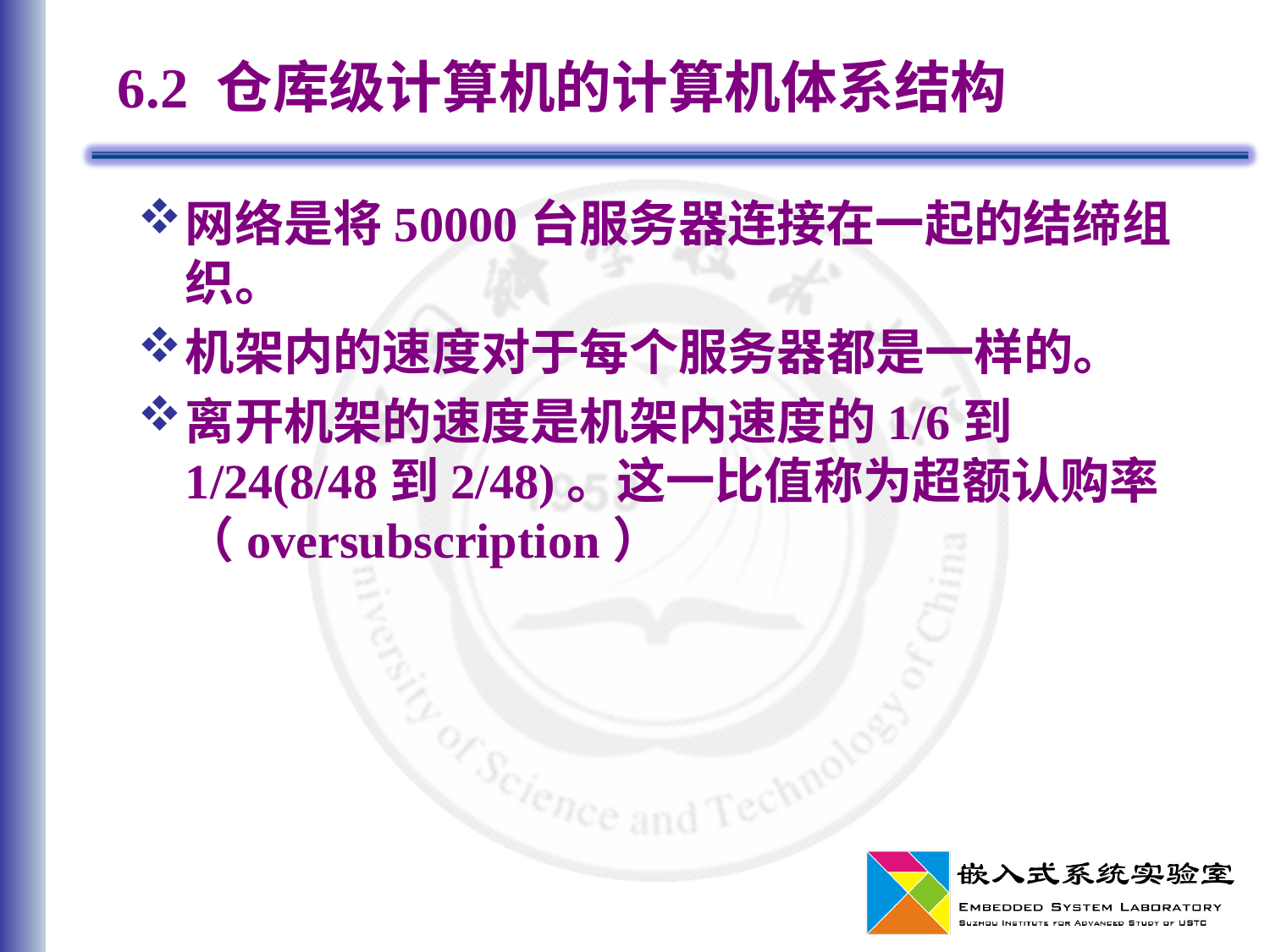

# 6.2 仓库级计算机的计算机体系结构
网络是将50000台服务器连接在一起的结缔组织。
机架内的速度对于每个服务器都是一样的。
离开机架的速度是机架内速度的1/6到1/24(8/48到2/48)。这一比值称为超额认购率（oversubscription）